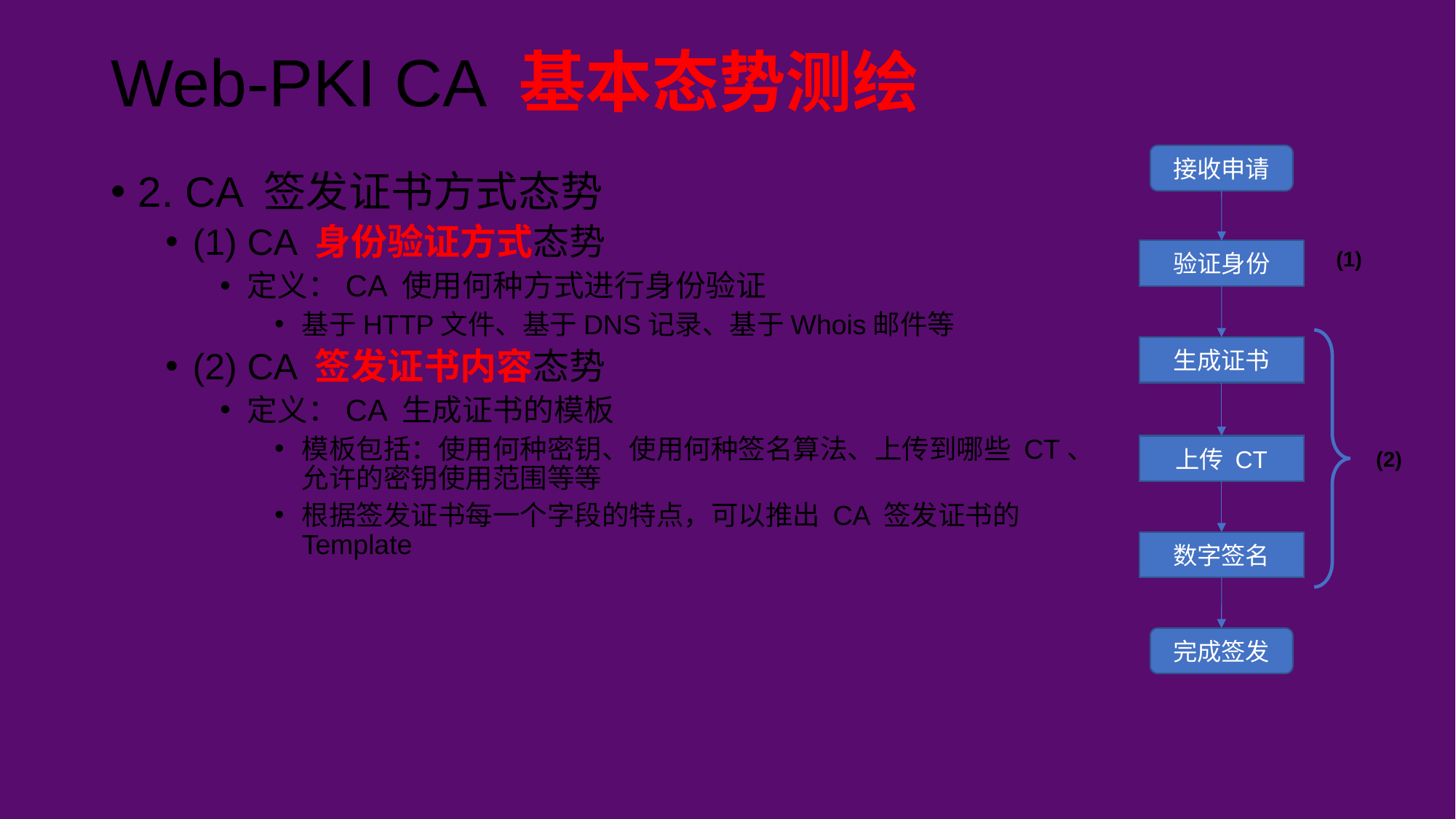

# Web-PKI CA 基本态势测绘
接收申请
验证身份
(1)

生成证书
上传 CT
(2)
数字签名
完成签发
2. CA 签发证书方式态势
(1) CA 身份验证方式态势
定义：CA 使用何种方式进行身份验证
基于HTTP文件、基于DNS记录、基于Whois邮件等
(2) CA 签发证书内容态势
定义：CA 生成证书的模板
模板包括：使用何种密钥、使用何种签名算法、上传到哪些 CT、允许的密钥使用范围等等
根据签发证书每一个字段的特点，可以推出 CA 签发证书的 Template